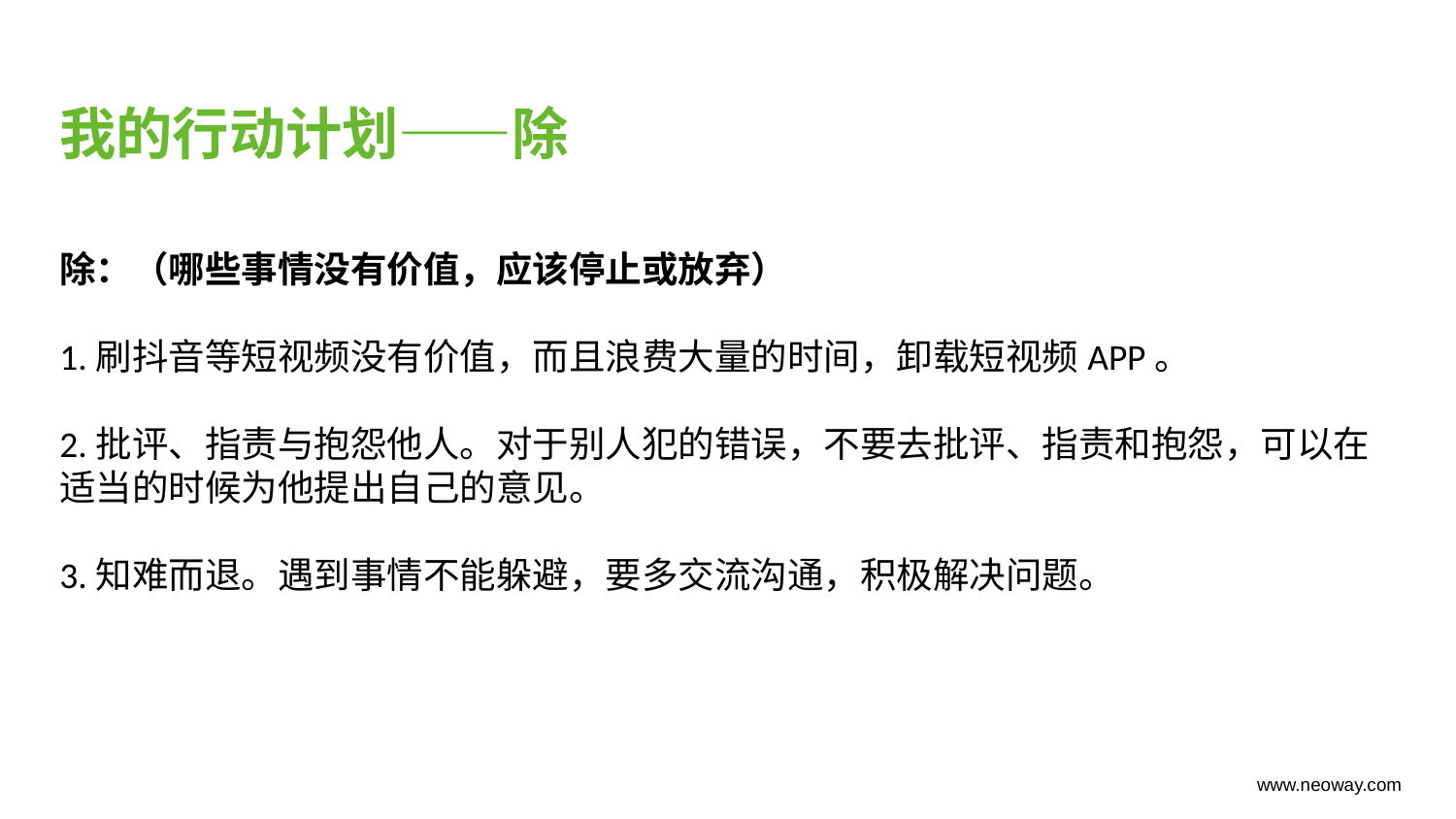

我的行动计划——除
除：（哪些事情没有价值，应该停止或放弃）

1.刷抖音等短视频没有价值，而且浪费大量的时间，卸载短视频APP。

2.批评、指责与抱怨他人。对于别人犯的错误，不要去批评、指责和抱怨，可以在适当的时候为他提出自己的意见。

3.知难而退。遇到事情不能躲避，要多交流沟通，积极解决问题。